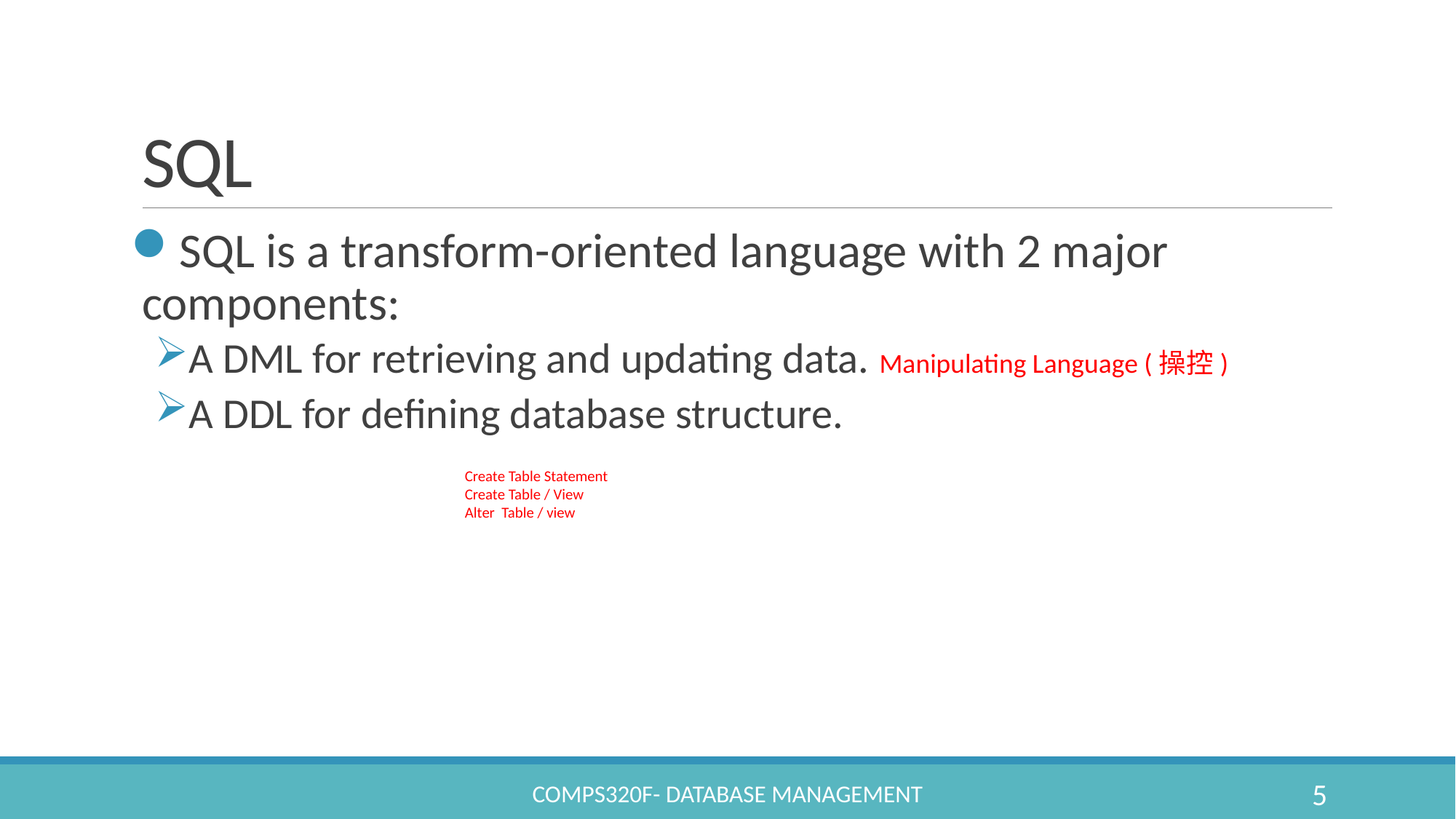

# SQL
SQL is a transform-oriented language with 2 major components:
A DML for retrieving and updating data. Manipulating Language (操控)
A DDL for defining database structure.

Create Table Statement
Create Table / View
Alter  Table / view
COMPS320F- Database Management
5